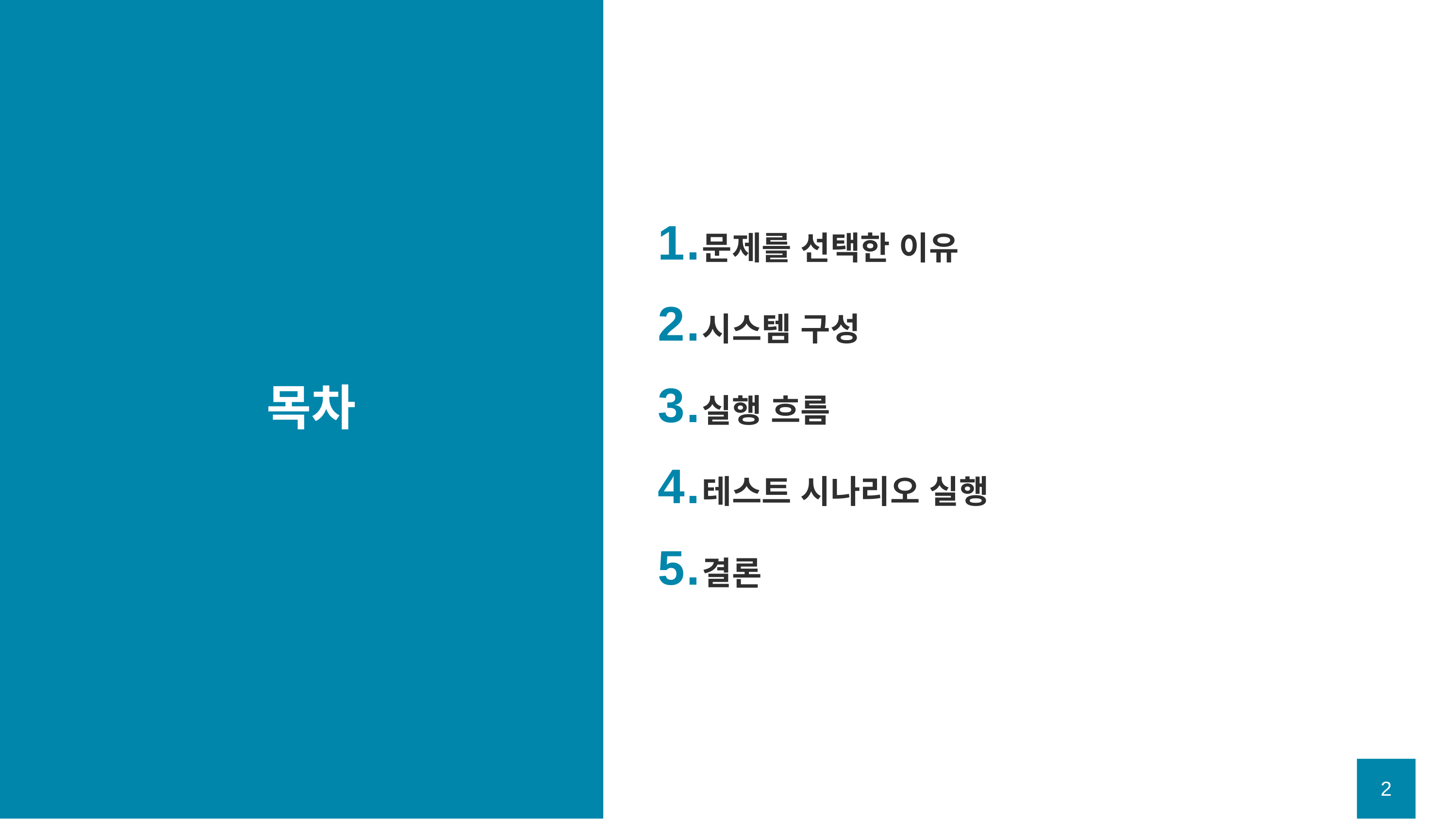

문제를 선택한 이유
시스템 구성
실행 흐름
테스트 시나리오 실행
결론
# 목차
2